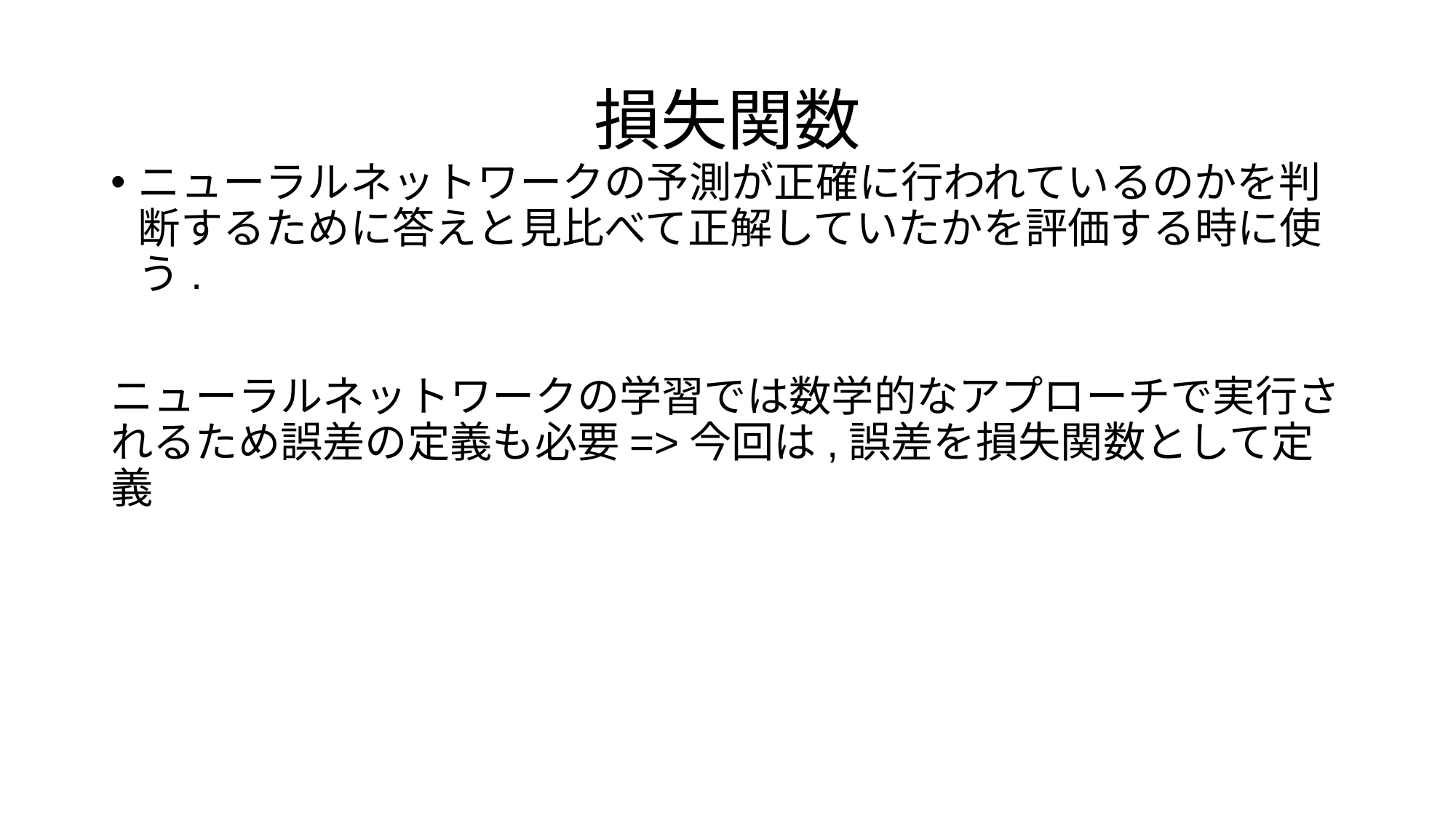

# 損失関数
ニューラルネットワークの予測が正確に行われているのかを判断するために答えと見比べて正解していたかを評価する時に使う.

ニューラルネットワークの学習では数学的なアプローチで実行されるため誤差の定義も必要=>今回は,誤差を損失関数として定義